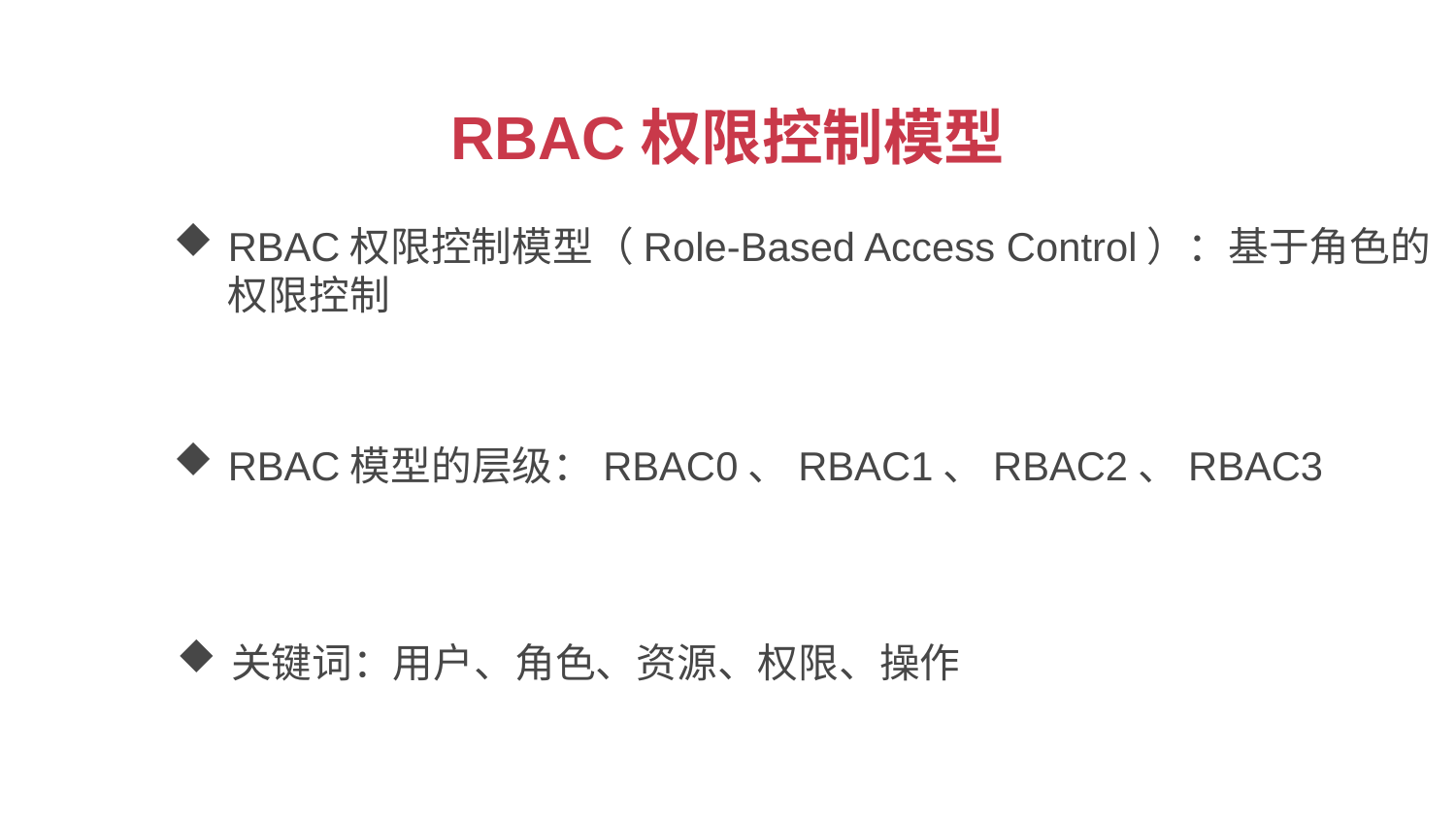

RBAC权限控制模型
RBAC权限控制模型（Role-Based Access Control）：基于角色的权限控制
RBAC模型的层级：RBAC0、RBAC1、RBAC2、RBAC3
关键词：用户、角色、资源、权限、操作